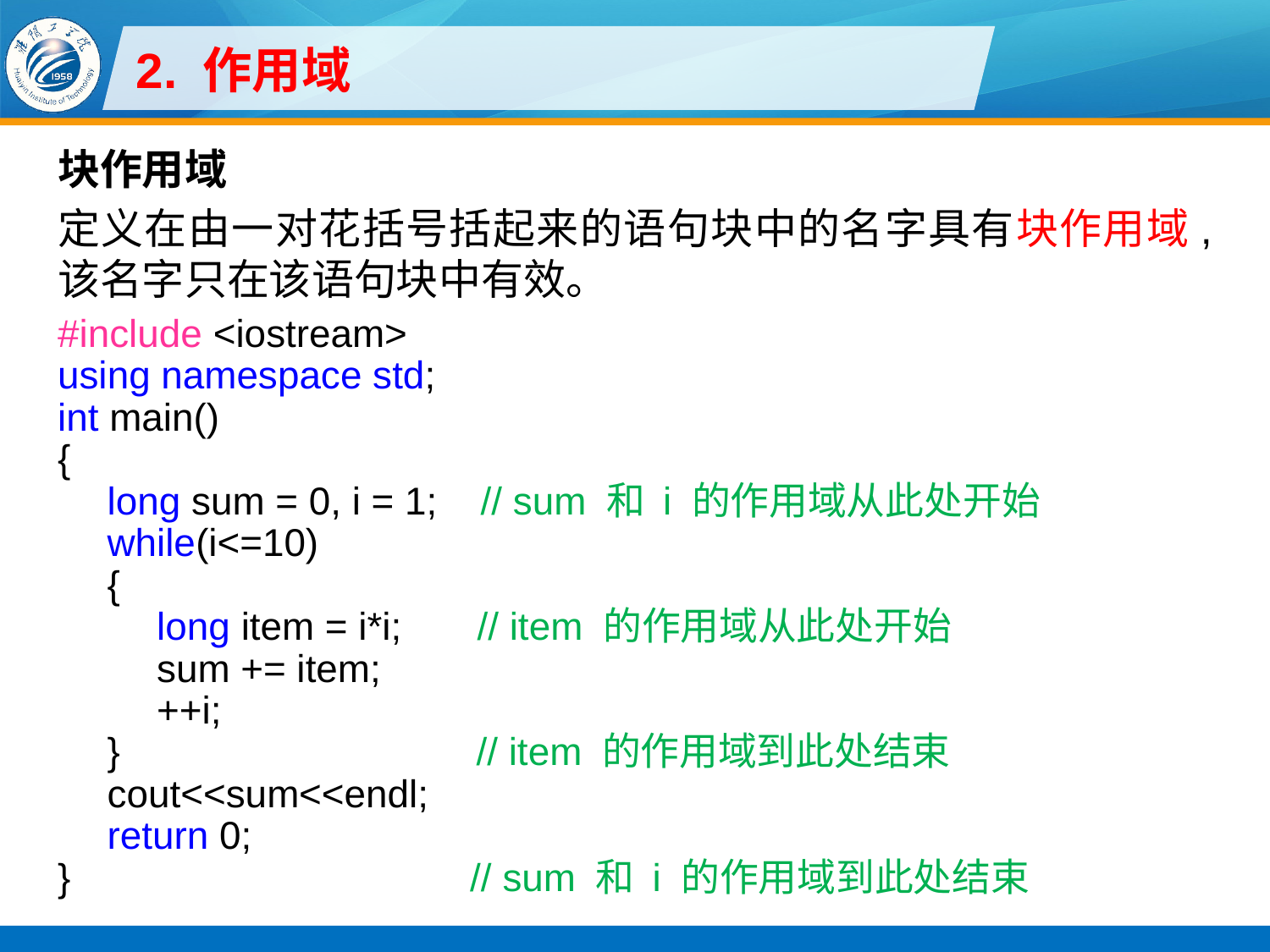

# 2. 作用域
块作用域
定义在由一对花括号括起来的语句块中的名字具有块作用域, 该名字只在该语句块中有效。
#include <iostream>
using namespace std;
int main()
{
long sum = 0, i = 1;    // sum 和 i 的作用域从此处开始
while(i<=10)
{
long item = i*i;       // item 的作用域从此处开始
sum += item;
++i;
}                                 // item 的作用域到此处结束
cout<<sum<<endl;
return 0;
}                                     // sum 和 i 的作用域到此处结束